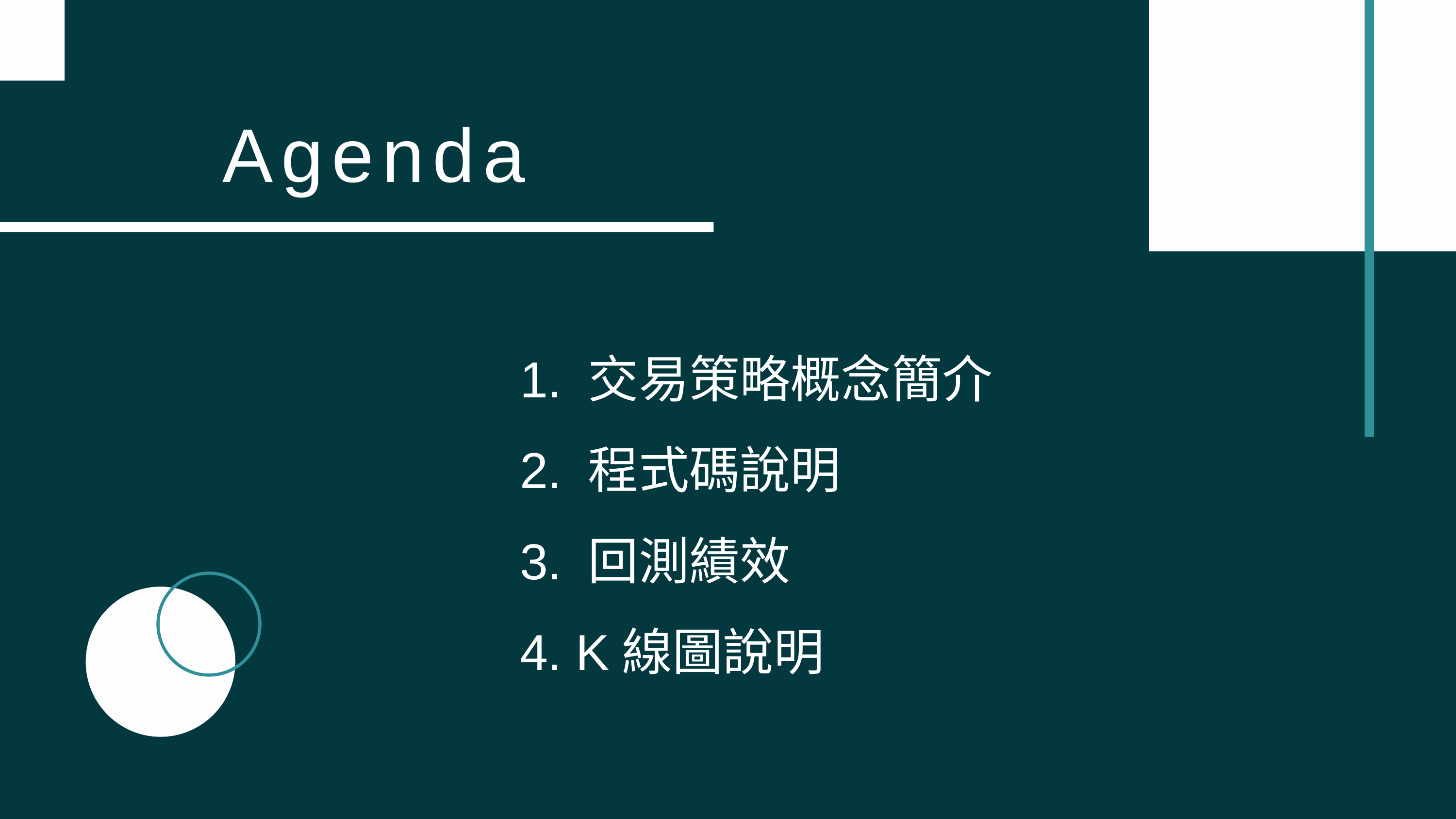

Agenda

1. 交易策略概念簡介
2. 程式碼說明
3. 回測績效
4. K線圖說明